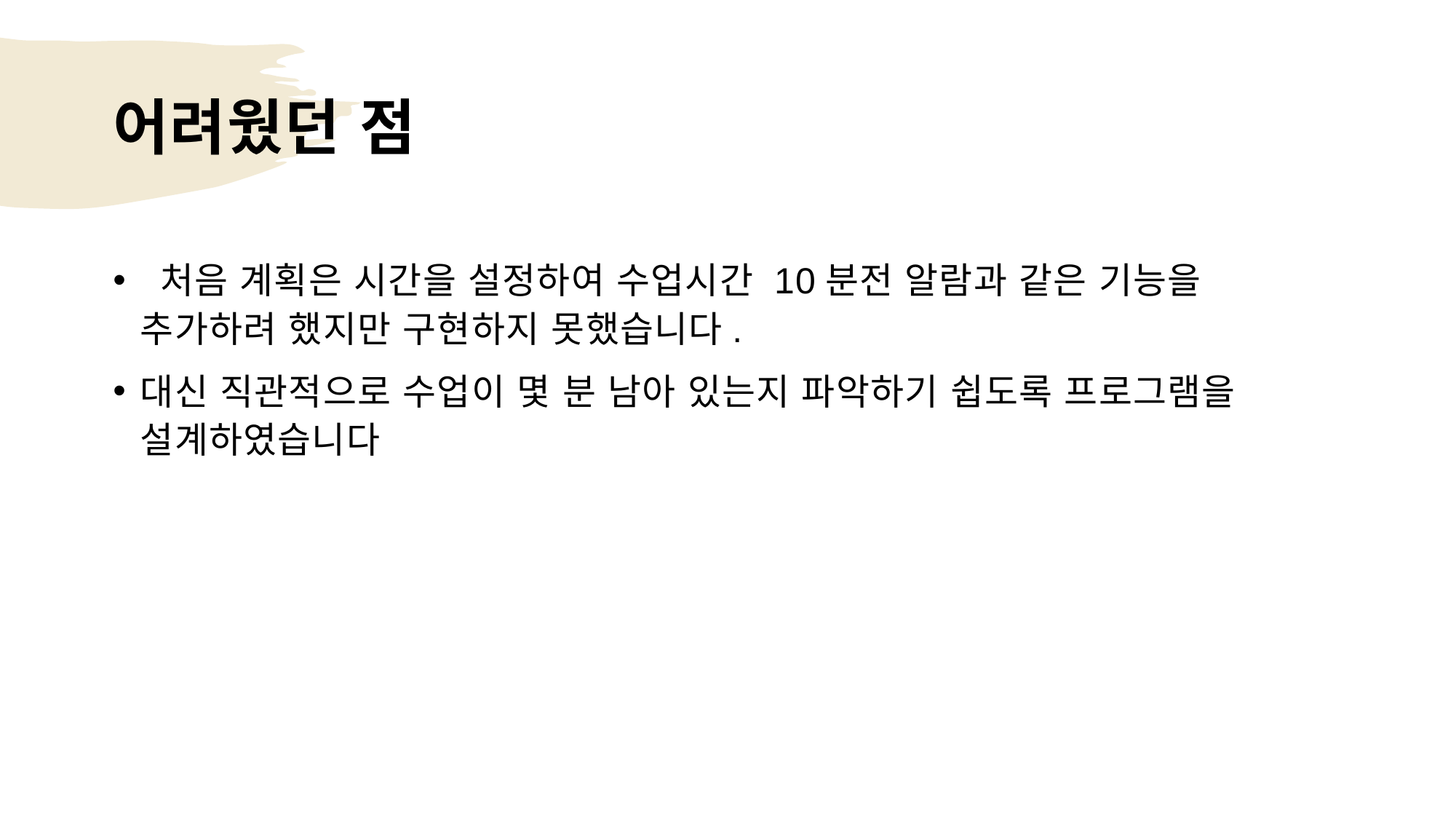

# 어려웠던 점
 처음 계획은 시간을 설정하여 수업시간 10분전 알람과 같은 기능을 추가하려 했지만 구현하지 못했습니다.
대신 직관적으로 수업이 몇 분 남아 있는지 파악하기 쉽도록 프로그램을 설계하였습니다